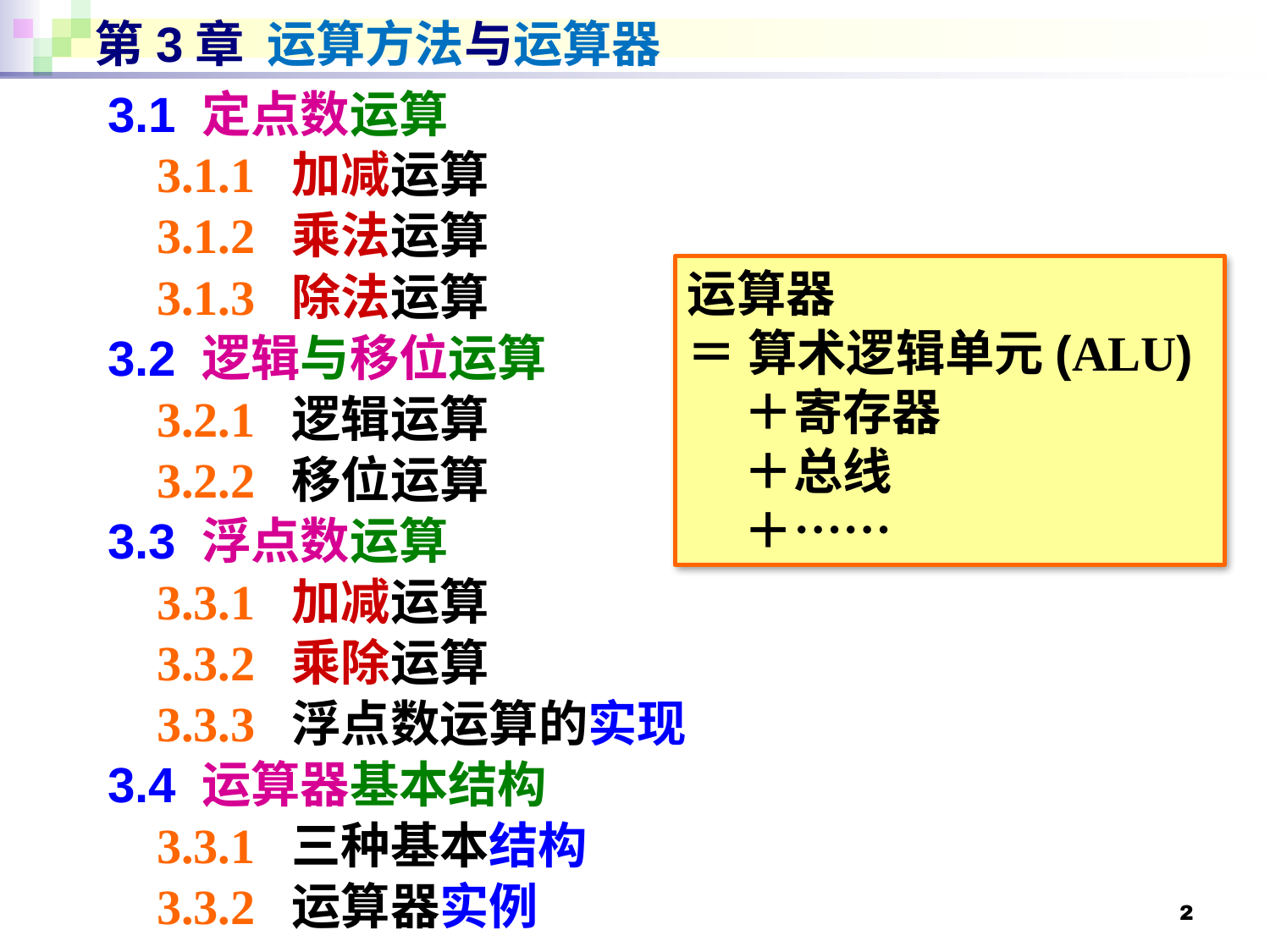

# 第3章  运算方法与运算器
3.1 定点数运算
    3.1.1  加减运算
    3.1.2  乘法运算
    3.1.3  除法运算
3.2 逻辑与移位运算
    3.2.1  逻辑运算
    3.2.2  移位运算
3.3 浮点数运算
    3.3.1  加减运算
    3.3.2  乘除运算
    3.3.3  浮点数运算的实现
3.4 运算器基本结构
    3.3.1  三种基本结构
    3.3.2  运算器实例
运算器
＝ 算术逻辑单元(ALU)
    ＋寄存器
    ＋总线
    ＋……
2